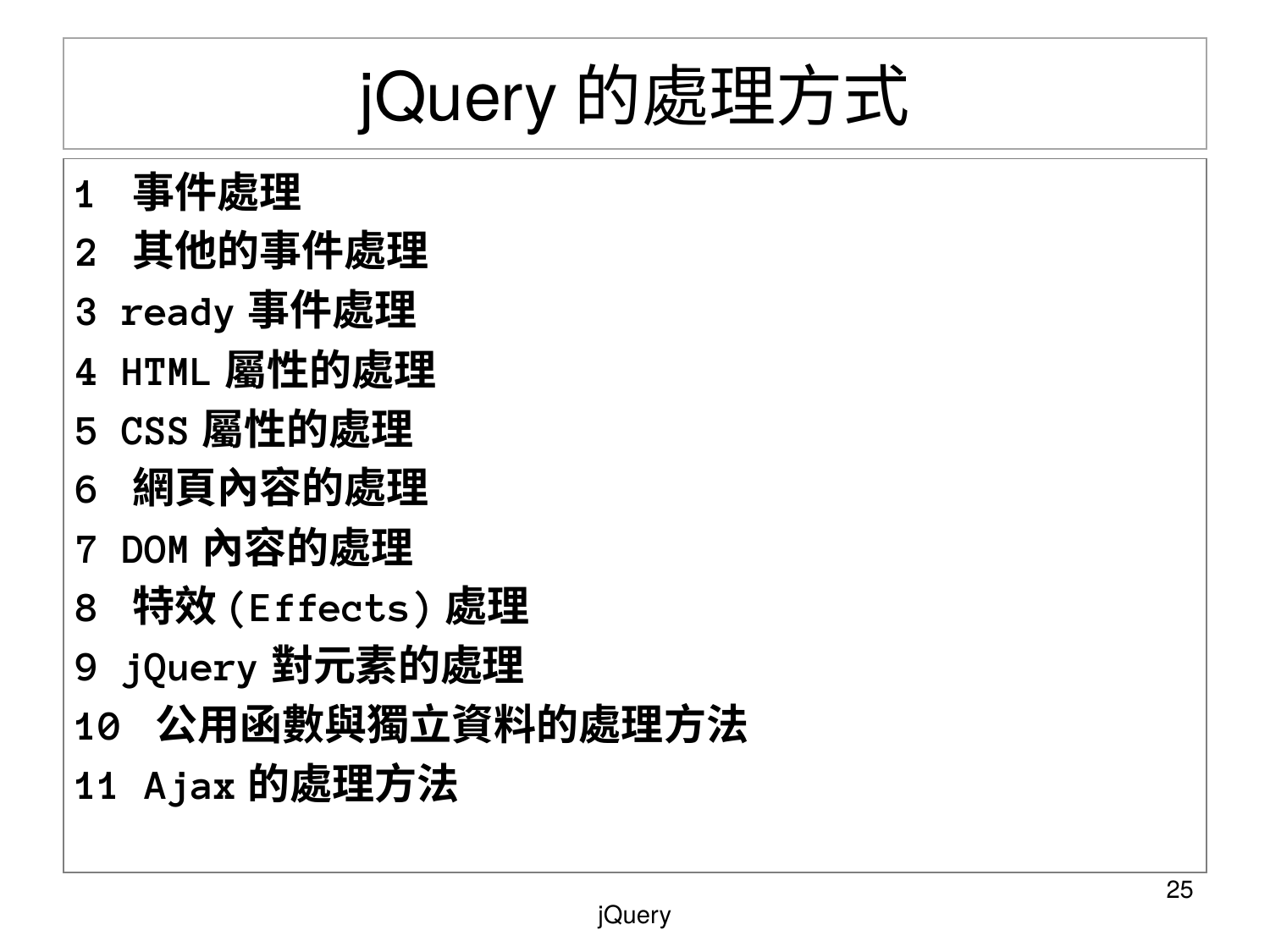

# jQuery的處理方式
1 事件處理
2 其他的事件處理
3 ready事件處理
4 HTML屬性的處理
5 CSS屬性的處理
6 網頁內容的處理
7 DOM內容的處理
8 特效(Effects)處理
9 jQuery對元素的處理
10 公用函數與獨立資料的處理方法
11 Ajax的處理方法

25
jQuery